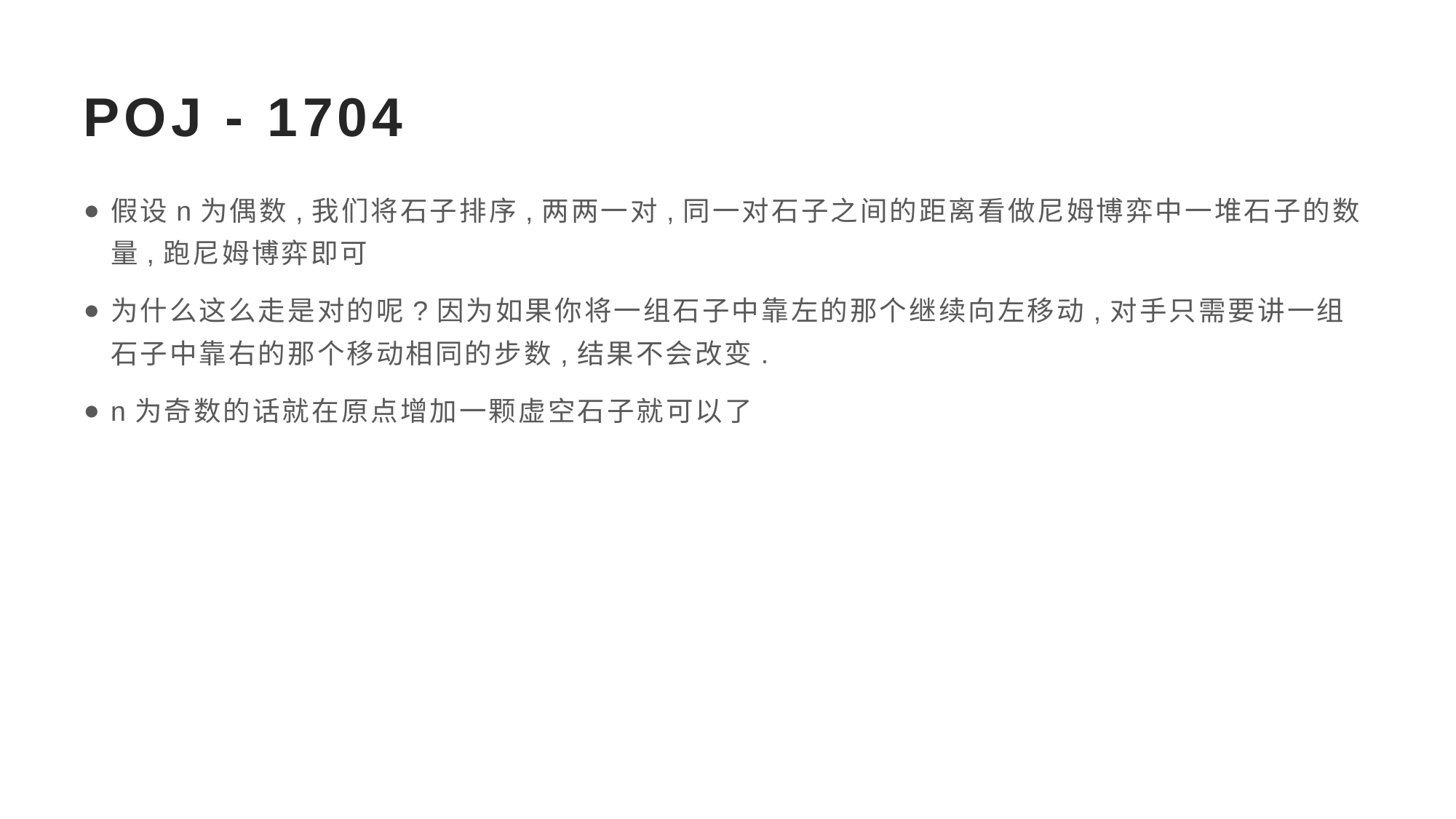

# POJ - 1704
假设n为偶数,我们将石子排序,两两一对,同一对石子之间的距离看做尼姆博弈中一堆石子的数量,跑尼姆博弈即可
为什么这么走是对的呢?因为如果你将一组石子中靠左的那个继续向左移动,对手只需要讲一组石子中靠右的那个移动相同的步数,结果不会改变.
n为奇数的话就在原点增加一颗虚空石子就可以了